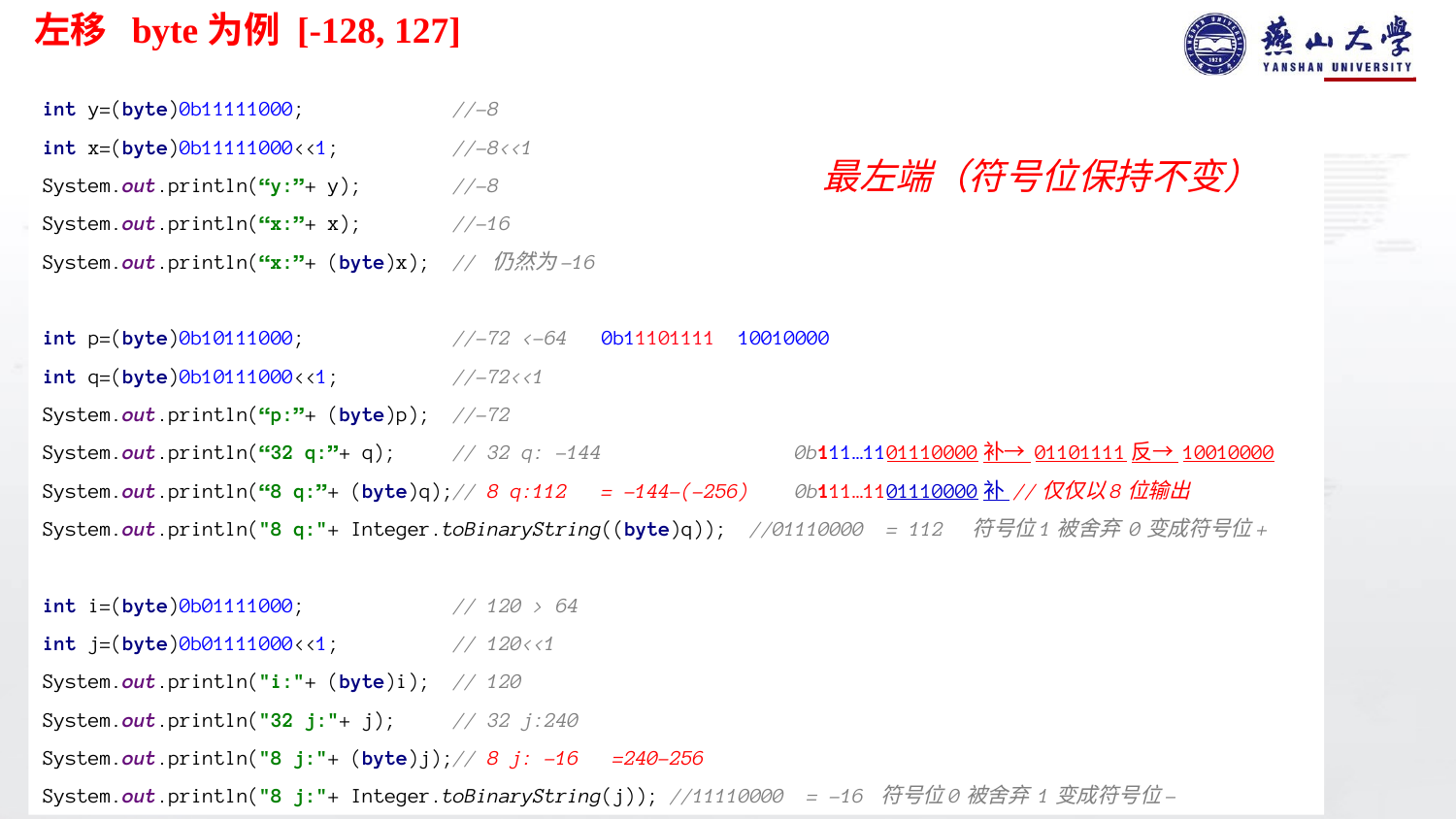

左移  byte为例 [-128, 127]
int y=(byte)0b11111000;             //-8
int x=(byte)0b11111000<<1;          //-8<<1
System.out.println(“y:”+ y);        //-8
System.out.println(“x:”+ x);        //-16
System.out.println(“x:”+ (byte)x);  // 仍然为-16
int p=(byte)0b10111000;             //-72 <-64   0b11101111  10010000
int q=(byte)0b10111000<<1;          //-72<<1
System.out.println(“p:”+ (byte)p);  //-72
System.out.println(“32 q:”+ q);     // 32 q: -144                 0b111…1101110000补→ 01101111反→ 10010000
System.out.println(“8 q:”+ (byte)q);// 8 q:112   = -144-(-256)    0b111…1101110000补 //仅仅以8位输出
System.out.println("8 q:"+ Integer.toBinaryString((byte)q));  //01110000  = 112  符号位1被舍弃 0变成符号位+
int i=(byte)0b01111000;             // 120 > 64
int j=(byte)0b01111000<<1;          // 120<<1
System.out.println("i:"+ (byte)i);  // 120
System.out.println("32 j:"+ j);     // 32 j:240
System.out.println("8 j:"+ (byte)j);// 8 j: -16   =240-256
System.out.println("8 j:"+ Integer.toBinaryString(j)); //11110000  = -16 符号位0被舍弃 1变成符号位-
最左端（符号位保持不变）